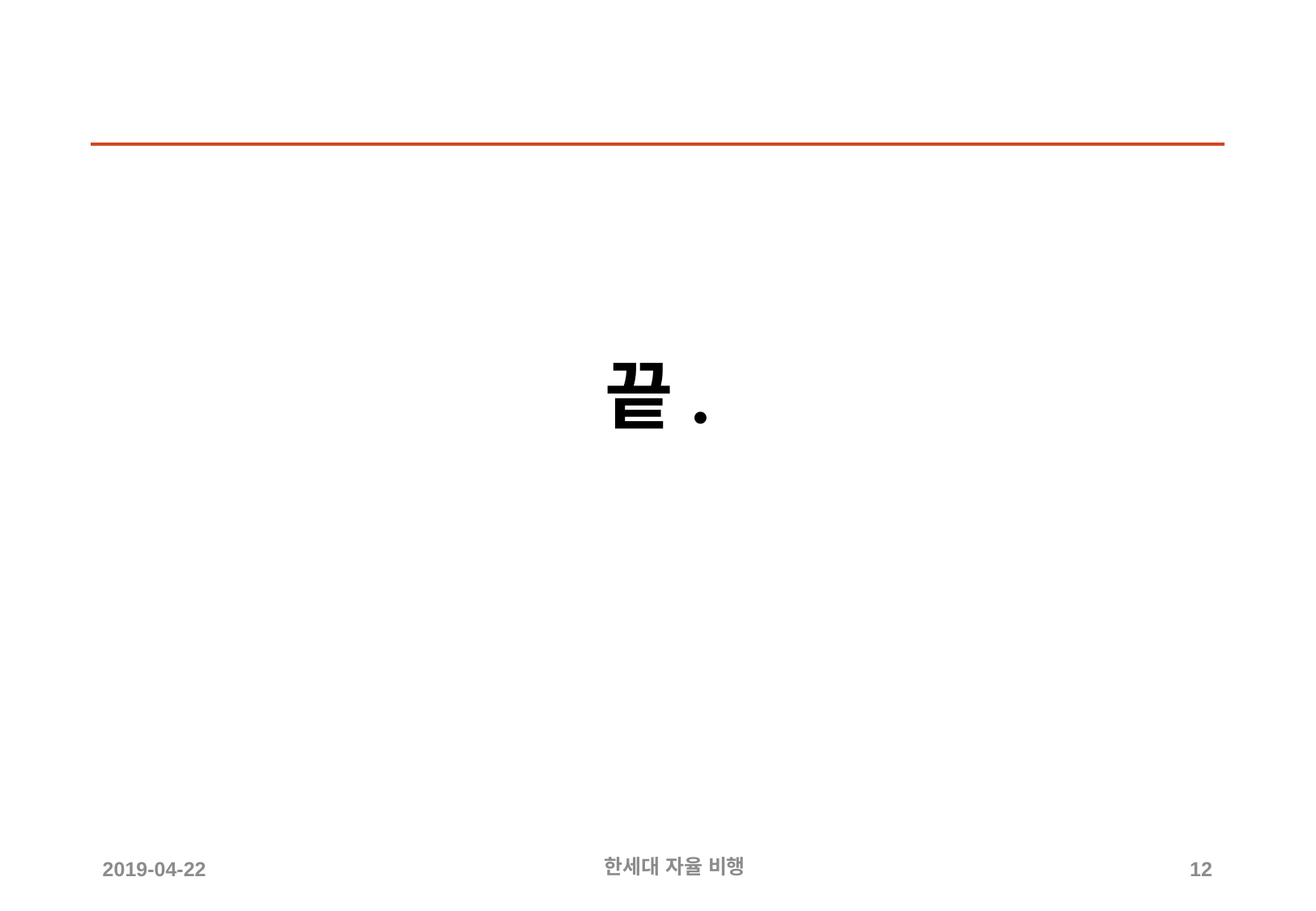

# 끝.
2019-04-22
한세대 자율 비행
12